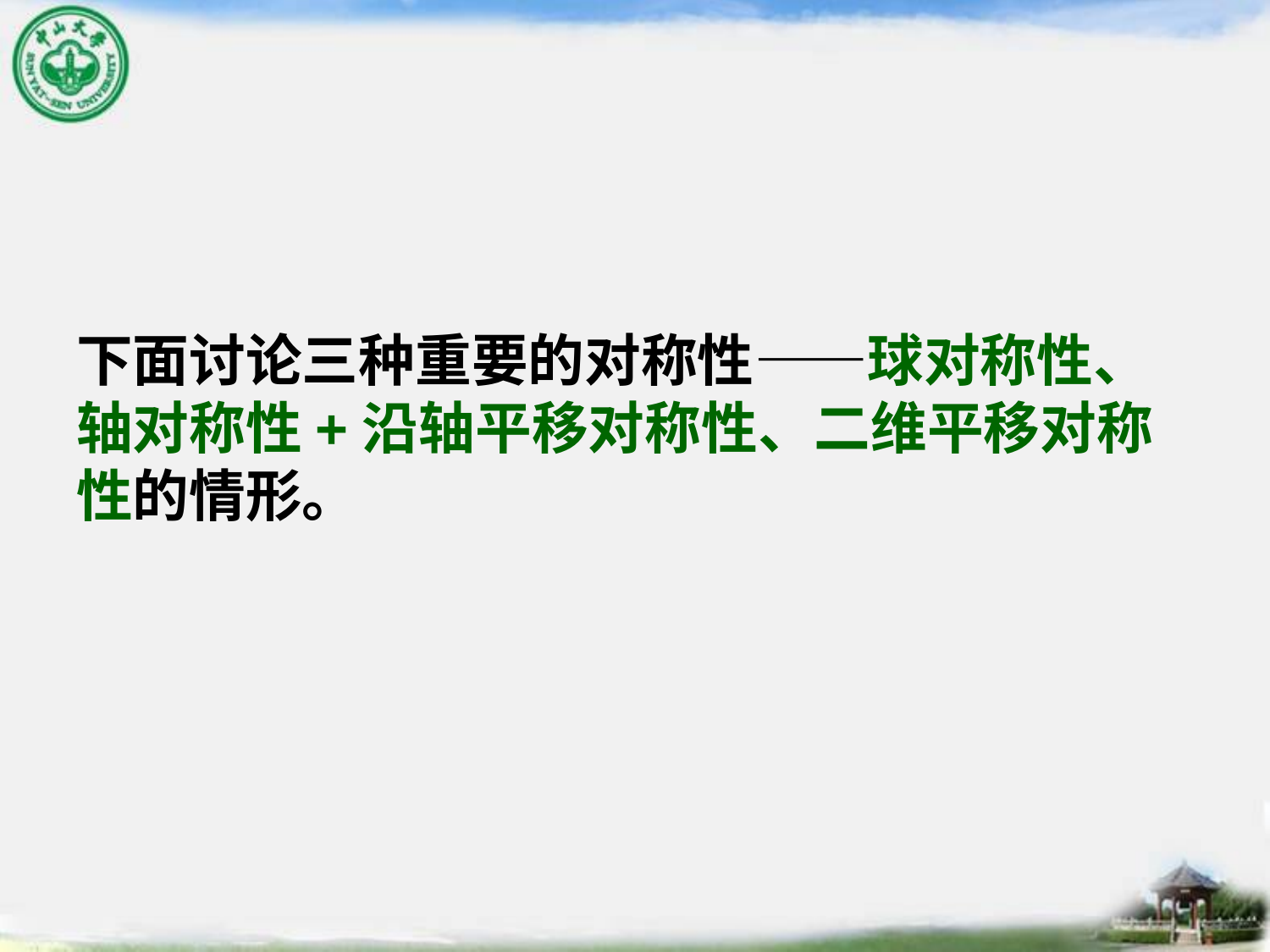

# 下面讨论三种重要的对称性——球对称性、轴对称性+沿轴平移对称性、二维平移对称性的情形。
3